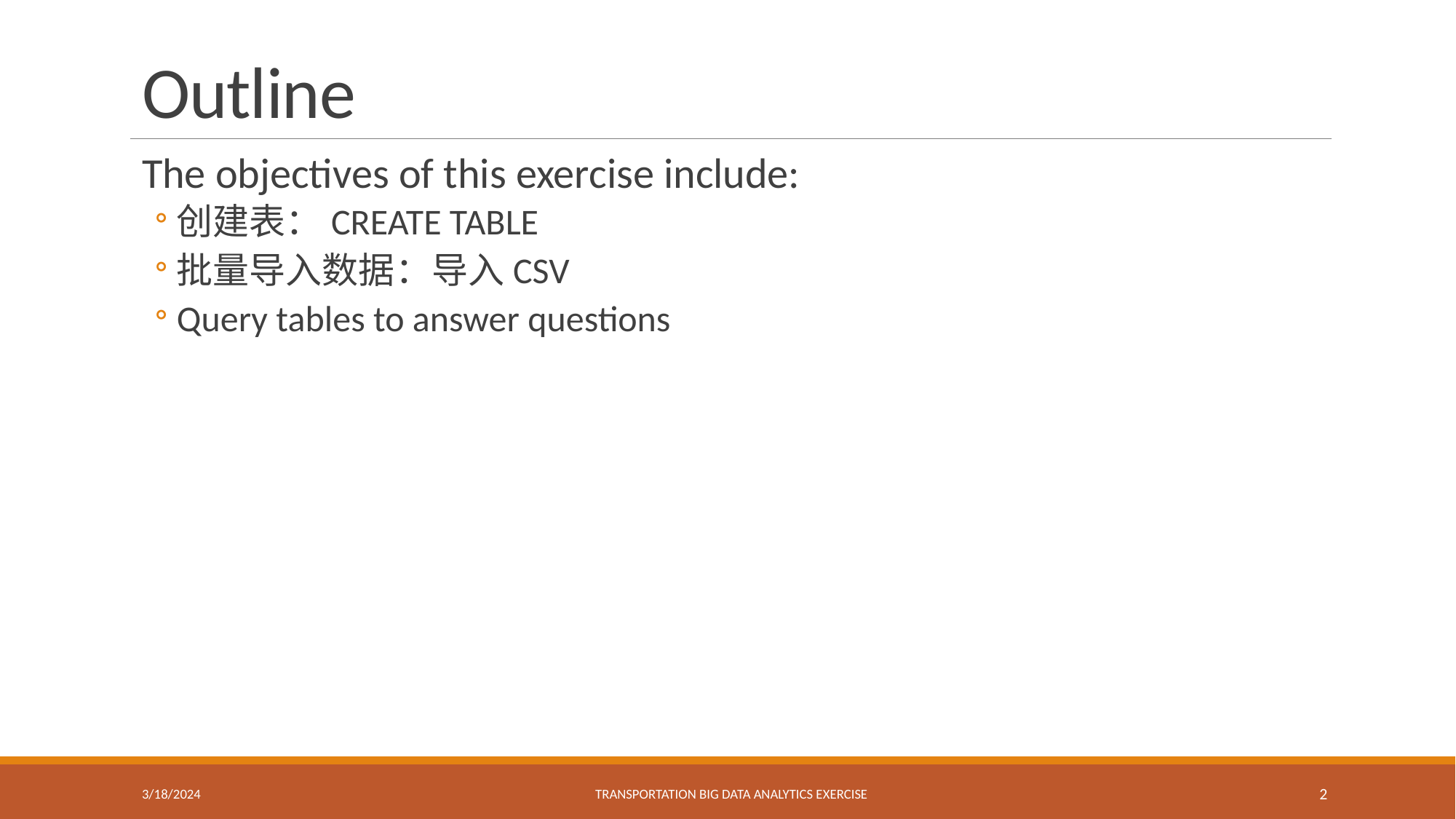

# Outline
The objectives of this exercise include:
创建表：CREATE TABLE
批量导入数据：导入CSV
Query tables to answer questions

3/18/2024
Transportation Big Data Analytics eXERCISE
2